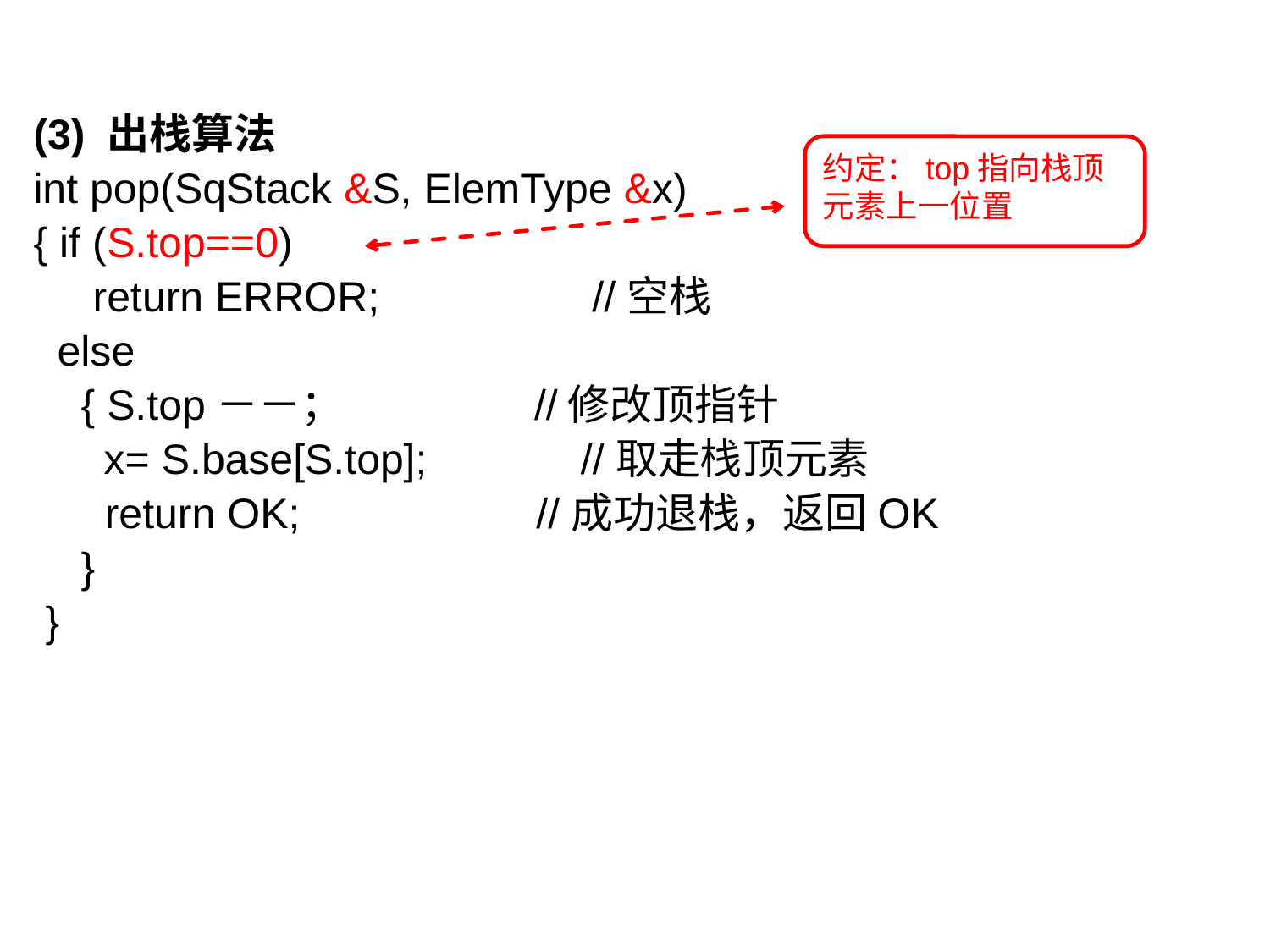

(3) 出栈算法
int pop(SqStack &S, ElemType &x)
{ if (S.top==0)
     return ERROR;                  //空栈
  else
    { S.top－－；                   //修改顶指针
       x= S.base[S.top];             //取走栈顶元素
      return OK;                    //成功退栈，返回OK
    }
 }
约定：top指向栈顶元素上一位置